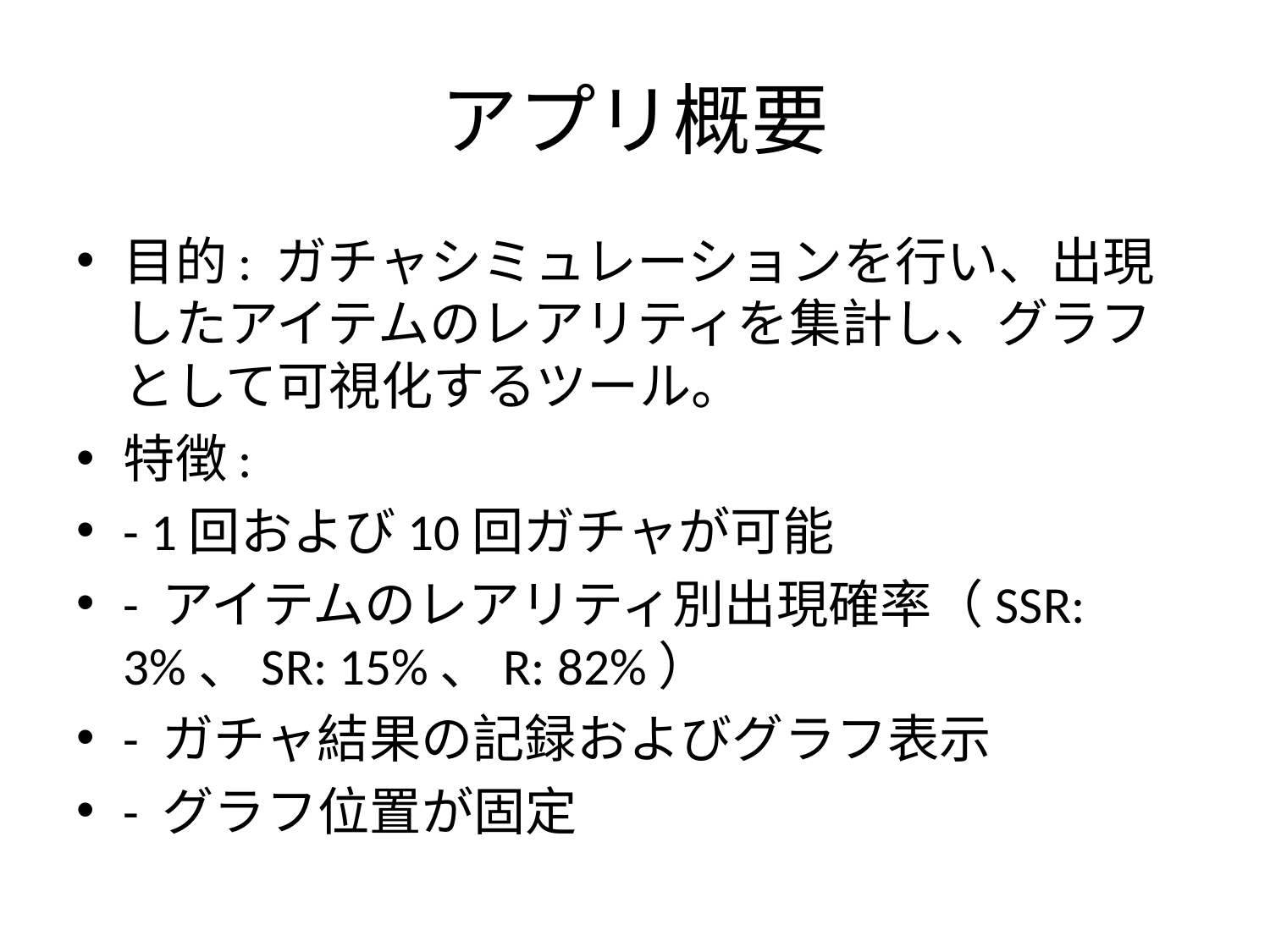

# アプリ概要
目的: ガチャシミュレーションを行い、出現したアイテムのレアリティを集計し、グラフとして可視化するツール。
特徴:
- 1回および10回ガチャが可能
- アイテムのレアリティ別出現確率（SSR: 3%、SR: 15%、R: 82%）
- ガチャ結果の記録およびグラフ表示
- グラフ位置が固定